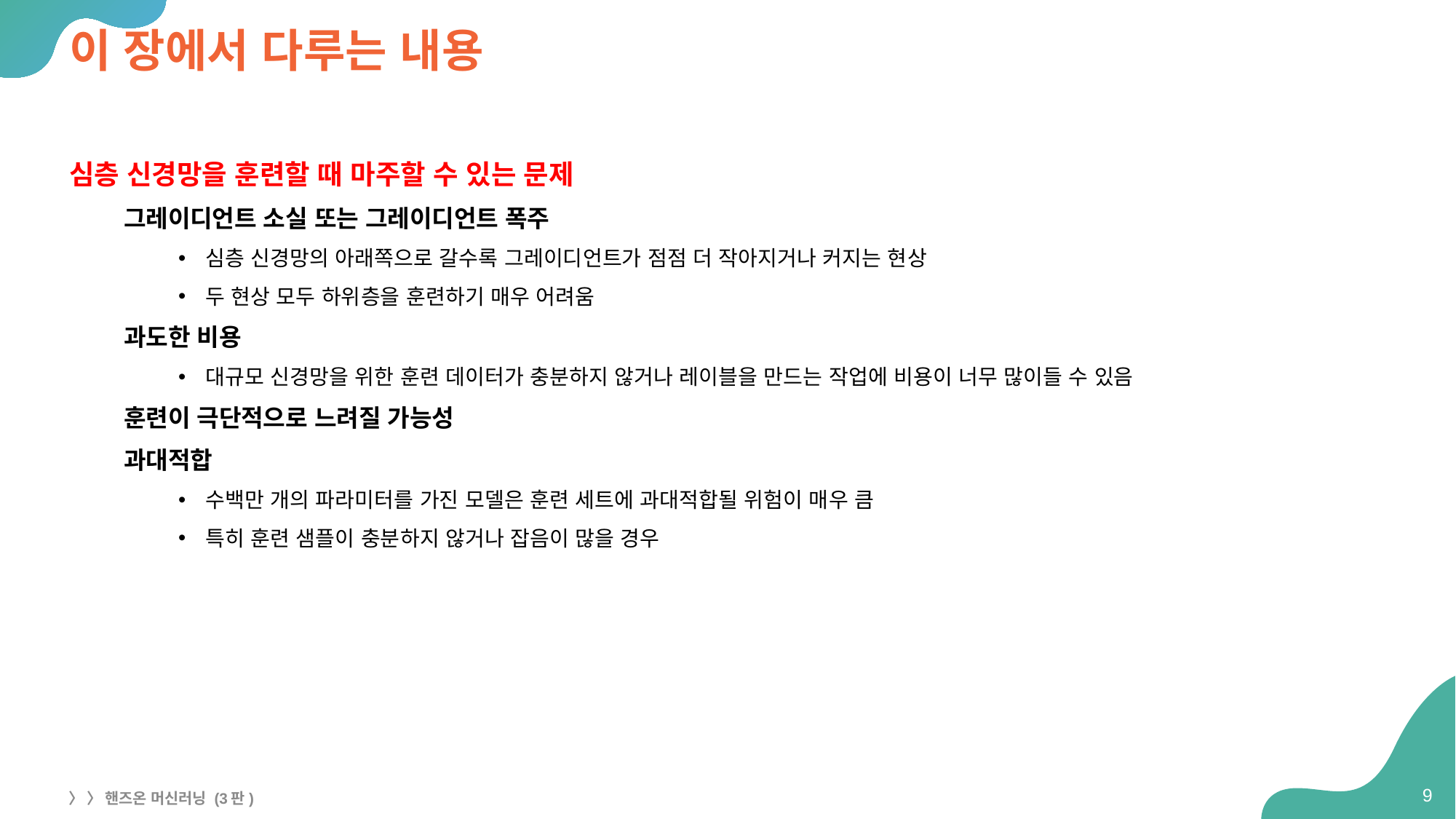

# 이 장에서 다루는 내용

심층 신경망을 훈련할 때 마주할 수 있는 문제
그레이디언트 소실 또는 그레이디언트 폭주
심층 신경망의 아래쪽으로 갈수록 그레이디언트가 점점 더 작아지거나 커지는 현상
두 현상 모두 하위층을 훈련하기 매우 어려움
과도한 비용
대규모 신경망을 위한 훈련 데이터가 충분하지 않거나 레이블을 만드는 작업에 비용이 너무 많이들 수 있음
훈련이 극단적으로 느려질 가능성
과대적합
수백만 개의 파라미터를 가진 모델은 훈련 세트에 과대적합될 위험이 매우 큼
특히 훈련 샘플이 충분하지 않거나 잡음이 많을 경우
9
〉 〉 핸즈온 머신러닝 (3판)